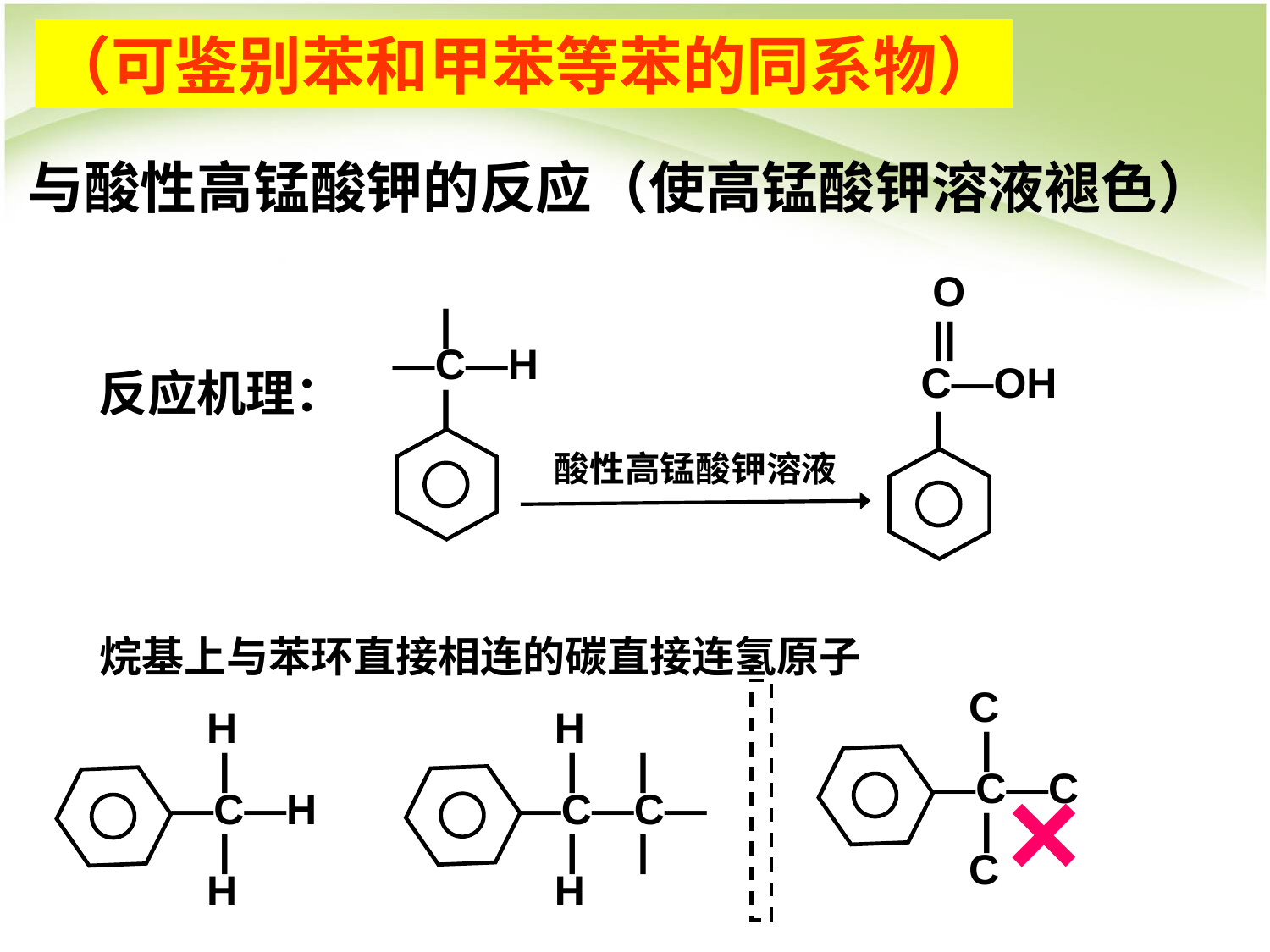

（可鉴别苯和甲苯等苯的同系物）
与酸性高锰酸钾的反应（使高锰酸钾溶液褪色）
    O
    ||
   C—OH
    |

    |
—C—H
    |

酸性高锰酸钾溶液

反应机理：
烷基上与苯环直接相连的碳直接连氢原子

   C
    |
—C—C
    |
   C

   H
    |
—C—H
    |
   H

   H
    |     |
—C—C—
    |     |
   H

×